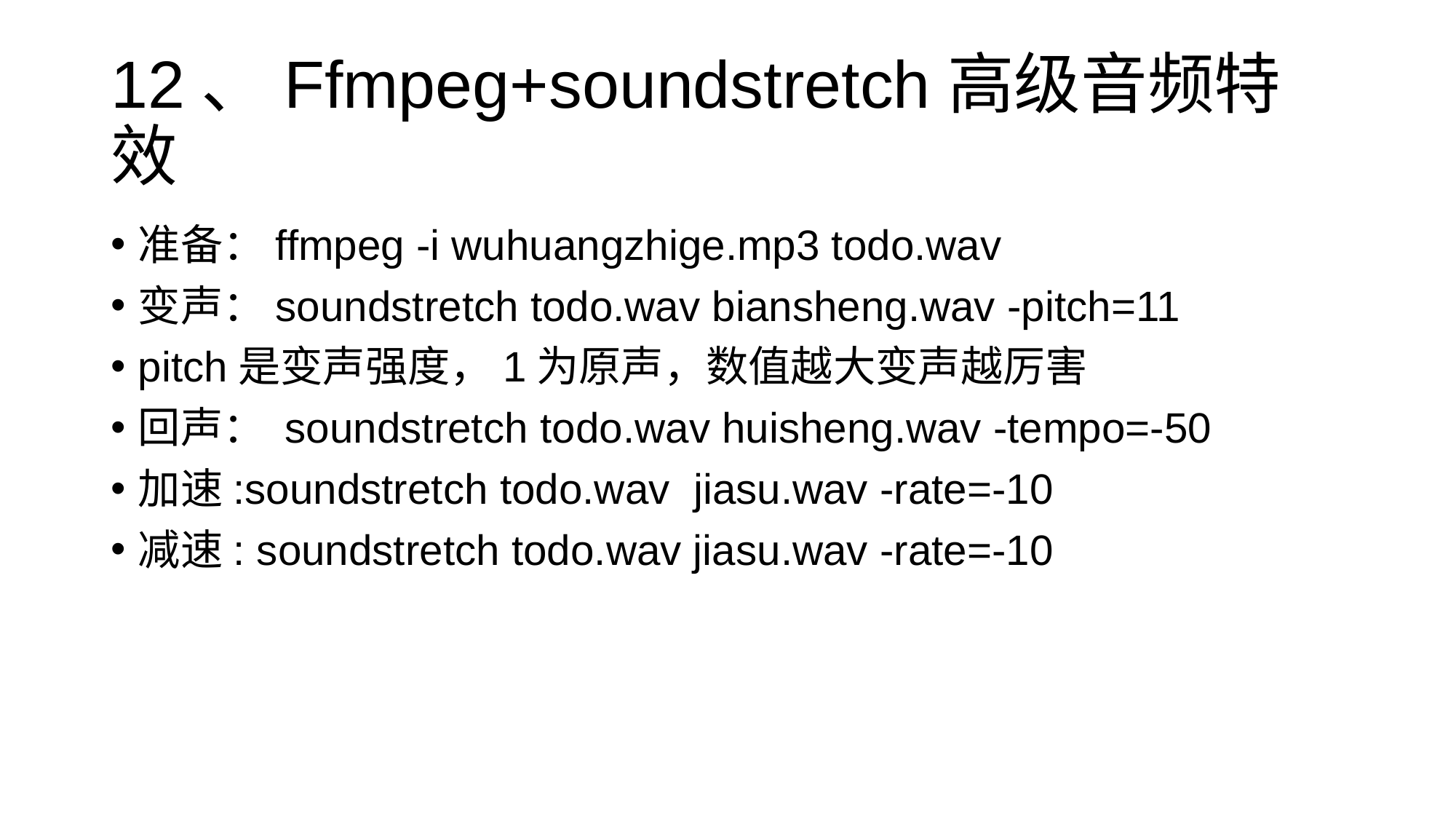

# 12、Ffmpeg+soundstretch高级音频特效
准备：ffmpeg -i wuhuangzhige.mp3 todo.wav
变声：soundstretch todo.wav biansheng.wav -pitch=11
pitch是变声强度，1为原声，数值越大变声越厉害
回声： soundstretch todo.wav huisheng.wav -tempo=-50
加速:soundstretch todo.wav  jiasu.wav -rate=-10
减速: soundstretch todo.wav jiasu.wav -rate=-10